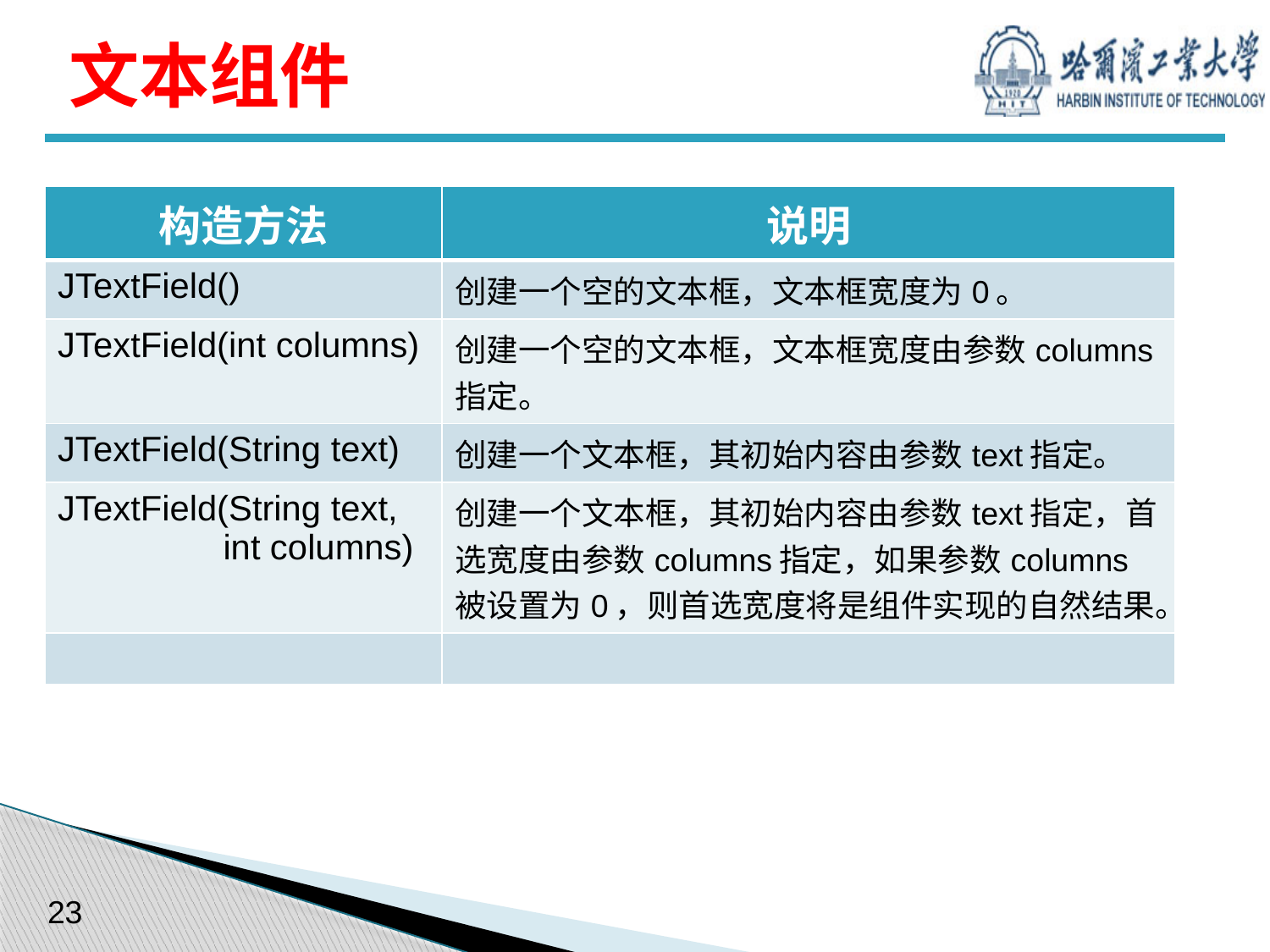

# 文本组件
| 构造方法 | 说明 |
| --- | --- |
| JTextField() | 创建一个空的文本框，文本框宽度为0。 |
| JTextField(int columns) | 创建一个空的文本框，文本框宽度由参数columns指定。 |
| JTextField(String text) | 创建一个文本框，其初始内容由参数text指定。 |
| JTextField(String text, int columns) | 创建一个文本框，其初始内容由参数text指定，首选宽度由参数columns指定，如果参数columns被设置为0，则首选宽度将是组件实现的自然结果。 |
|  |  |